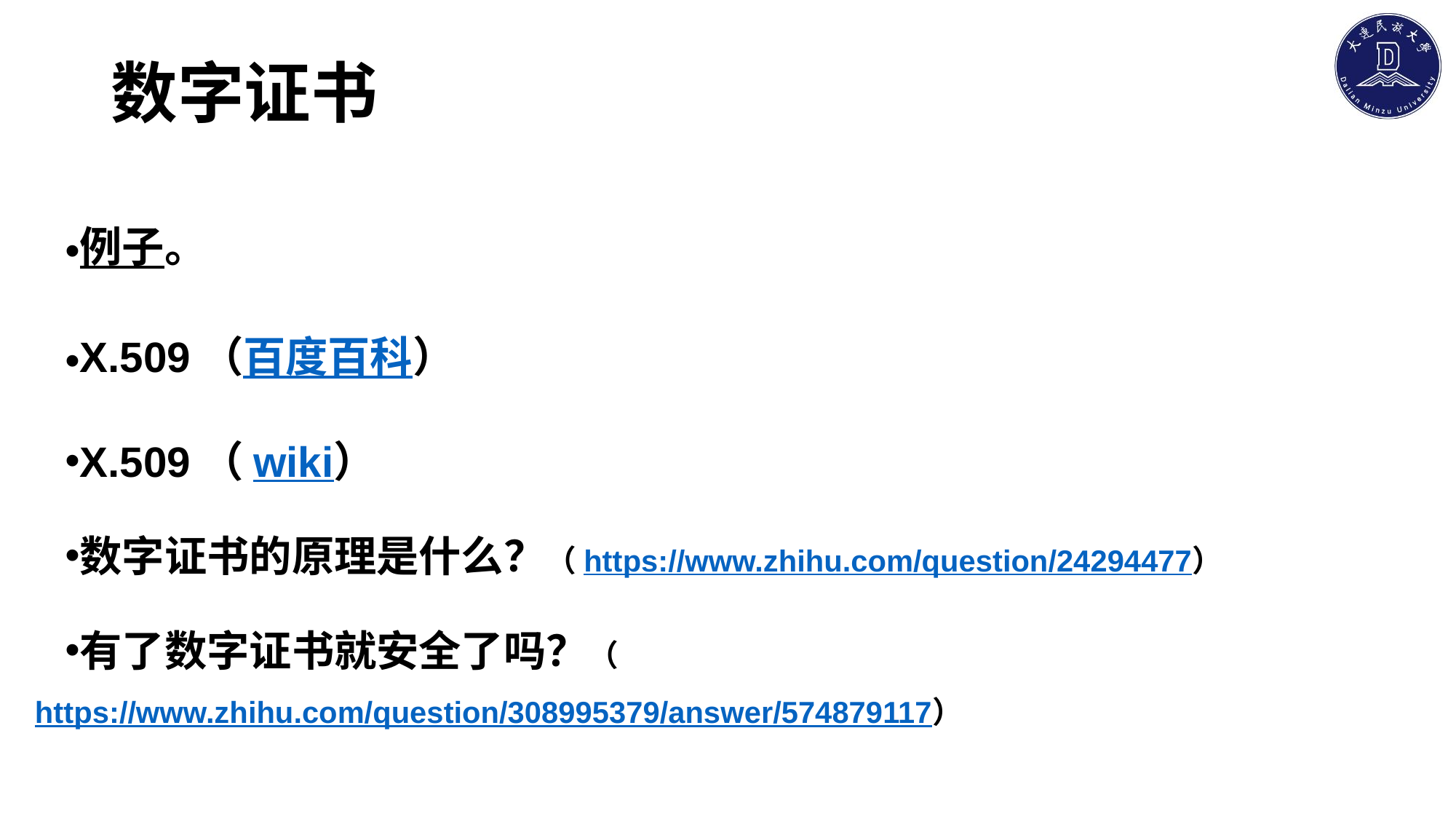

# 数字证书
例子。
X.509（百度百科）
X.509（wiki）
数字证书的原理是什么？（https://www.zhihu.com/question/24294477）
有了数字证书就安全了吗？（https://www.zhihu.com/question/308995379/answer/574879117）